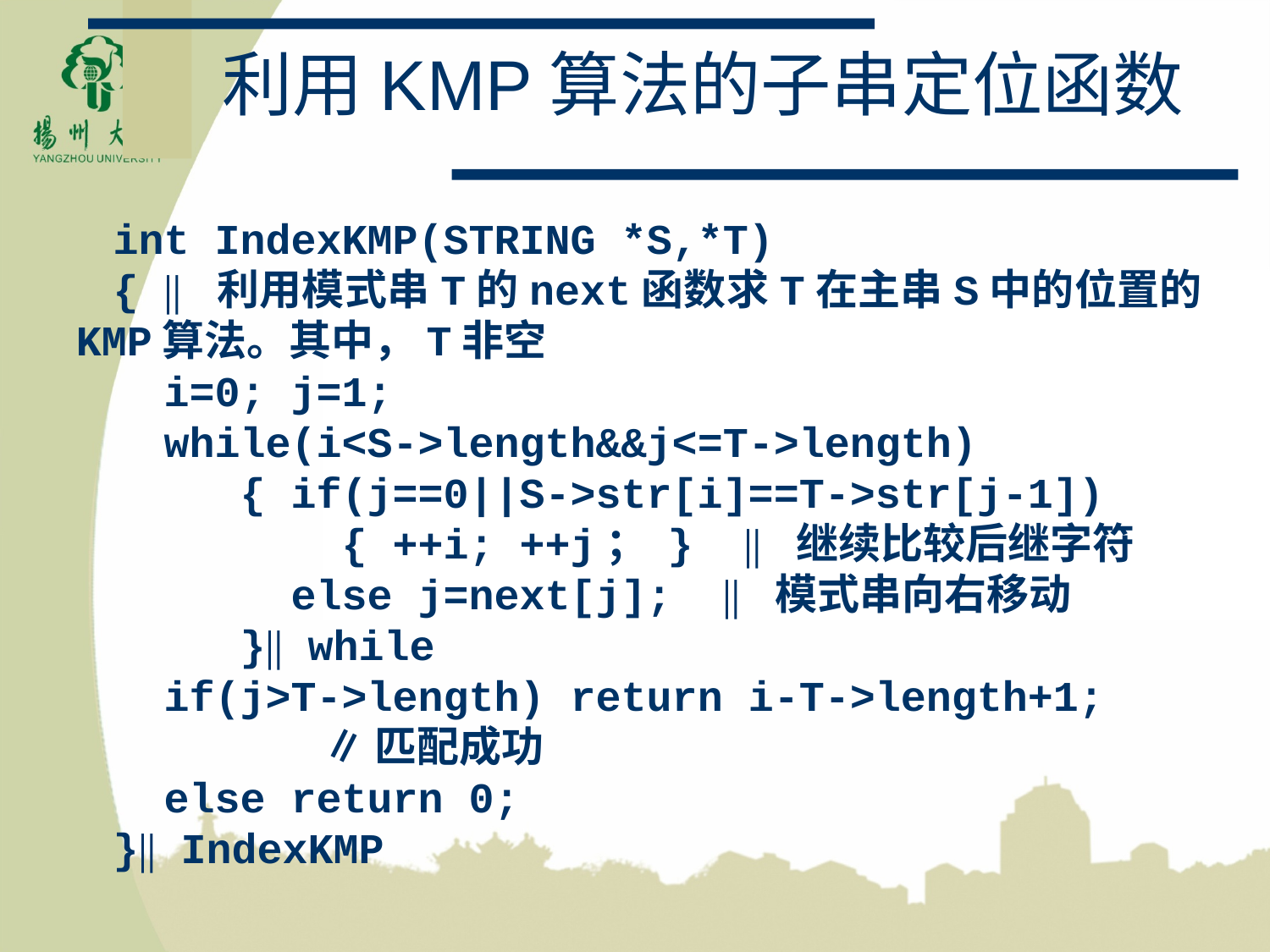

# 利用KMP算法的子串定位函数
int IndexKMP(STRING *S,*T)
{ ∥利用模式串T的next函数求T在主串S中的位置的KMP算法。其中，T非空
  i=0; j=1;
  while(i<S->length&&j<=T->length)
     { if(j==0||S->str[i]==T->str[j-1])
         { ++i; ++j； }  ∥继续比较后继字符
       else j=next[j];  ∥模式串向右移动
     }∥while
  if(j>T->length) return i-T->length+1;
                      ∥匹配成功
  else return 0;
}∥IndexKMP